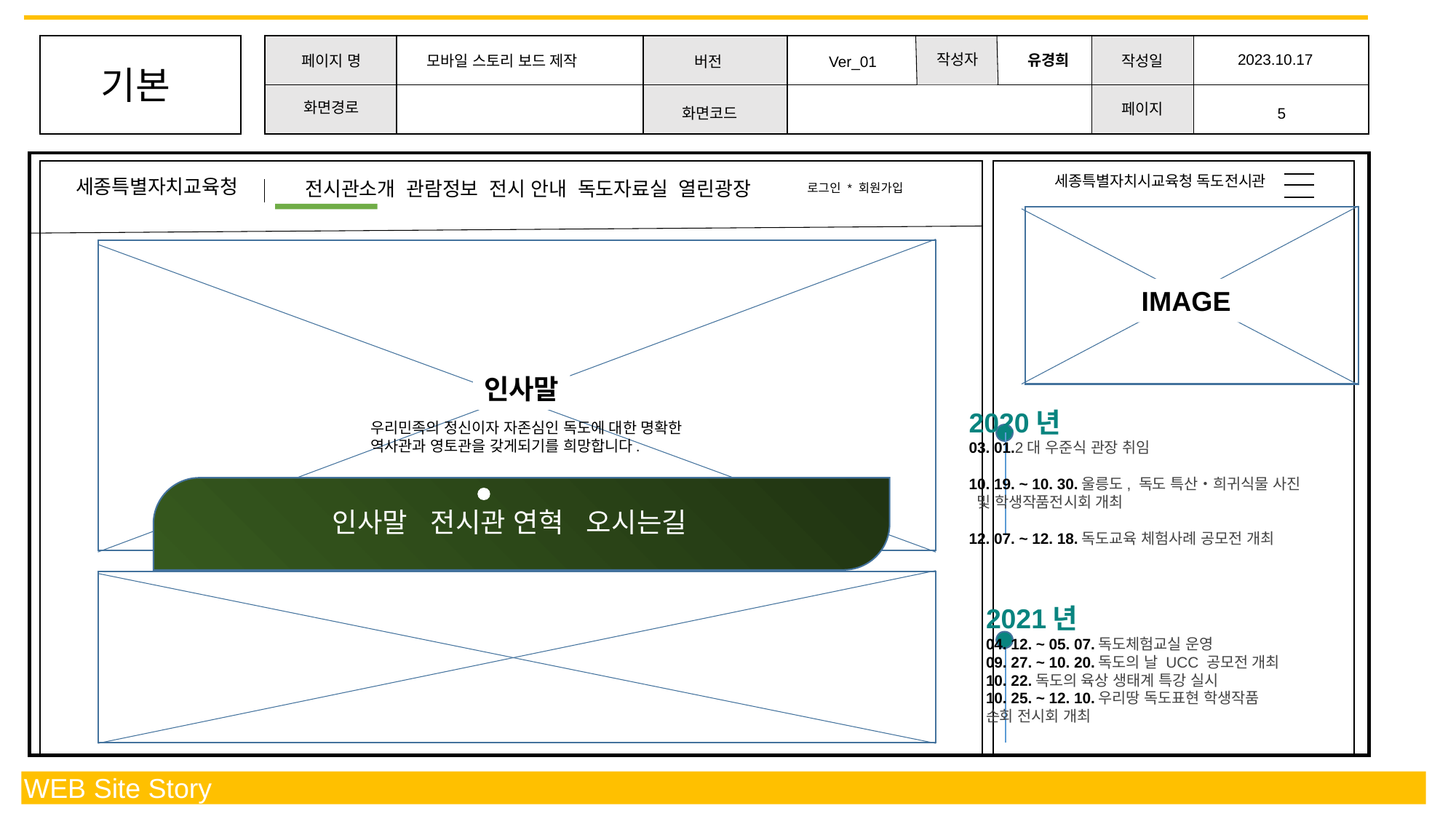

작성자
2023.10.17
유경희
작성일
페이지 명
모바일 스토리 보드 제작
Ver_01
버전

기본
화면경로
페이지
화면코드

5

세종특별자치시교육청 독도전시관
세종특별자치교육청
전시관소개  관람정보  전시 안내  독도자료실  열린광장
로그인 * 회원가입

IMAGE

인사말

2020년
03. 01.2대 우준식 관장 취임

10. 19. ~ 10. 30.울릉도, 독도 특산・희귀식물 사진
 및 학생작품전시회 개최

12. 07. ~ 12. 18.독도교육 체험사례 공모전 개최

우리민족의 정신이자 자존심인 독도에 대한 명확한 역사관과 영토관을 갖게되기를 희망합니다.

인사말   전시관 연혁   오시는길

2021년
04. 12. ~ 05. 07.독도체험교실 운영
09. 27. ~ 10. 20.독도의 날 UCC 공모전 개최
10. 22.독도의 육상 생태계 특강 실시
10. 25. ~ 12. 10.우리땅 독도표현 학생작품
순회 전시회 개최

WEB Site Story